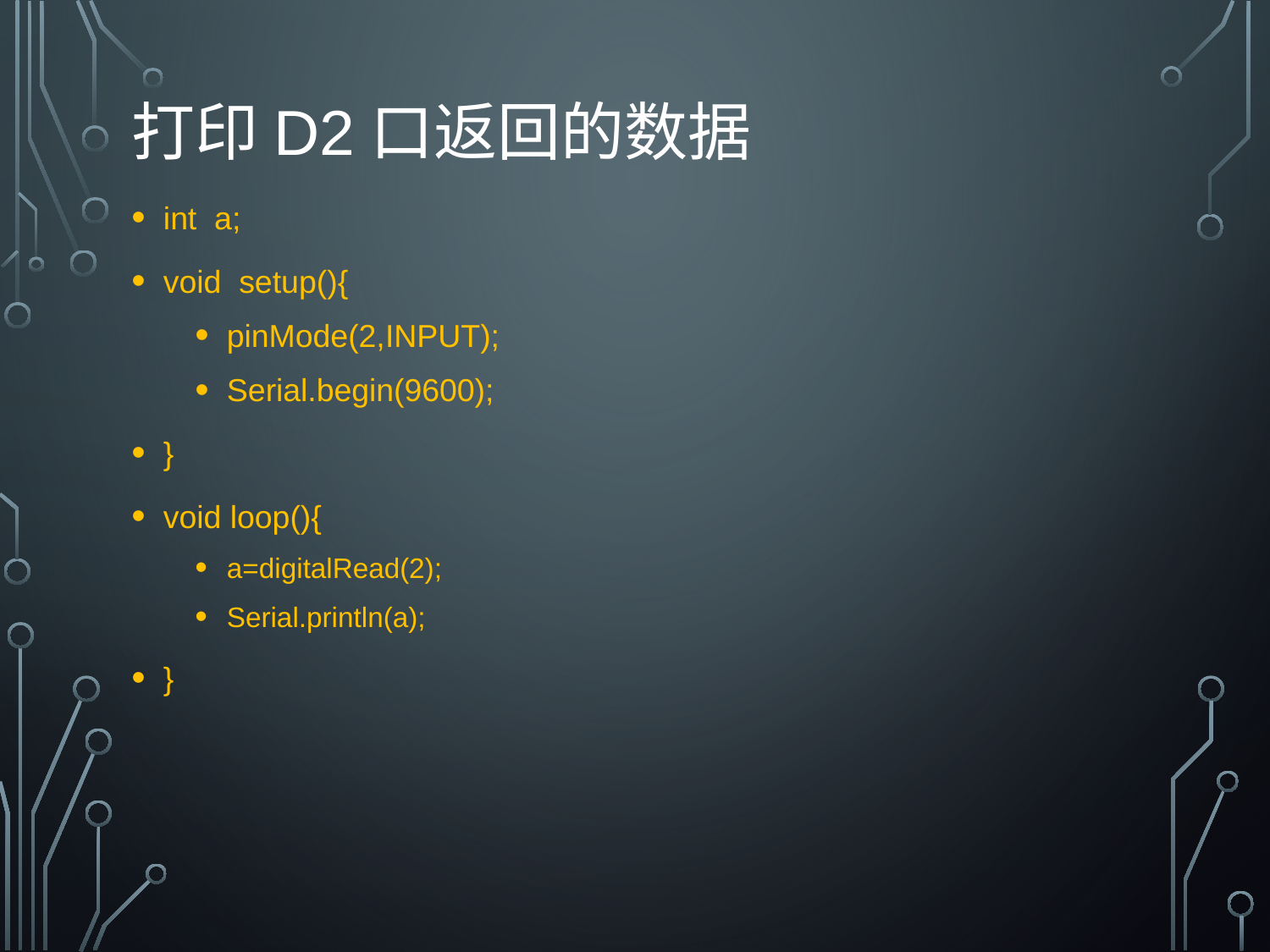

# 打印D2口返回的数据
int  a;
void  setup(){
pinMode(2,INPUT);
Serial.begin(9600);
}
void loop(){
a=digitalRead(2);
Serial.println(a);
}